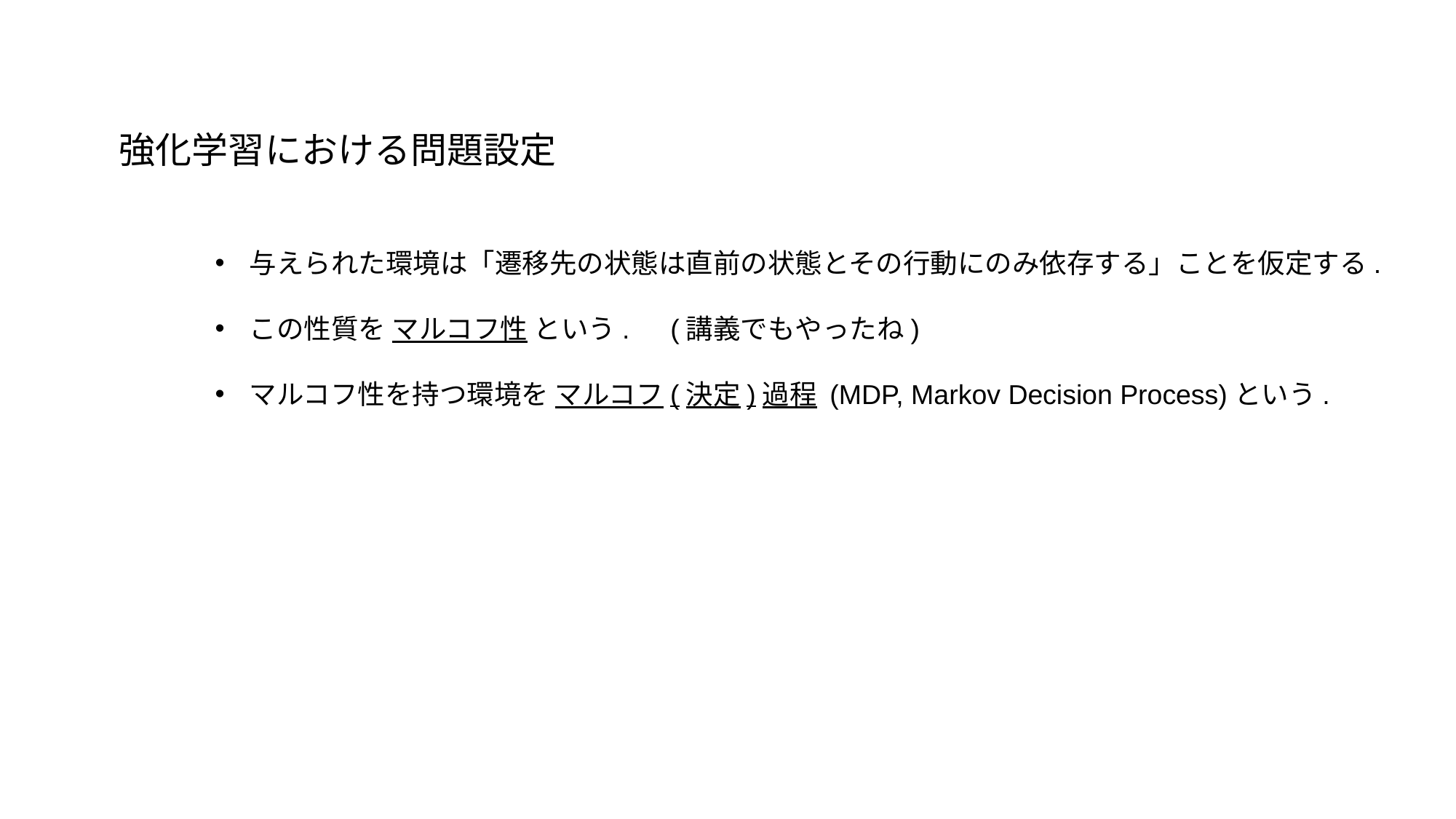

強化学習における問題設定
与えられた環境は「遷移先の状態は直前の状態とその行動にのみ依存する」ことを仮定する.

この性質を マルコフ性 という.　(講義でもやったね)

マルコフ性を持つ環境を マルコフ(決定)過程 (MDP, Markov Decision Process)という.